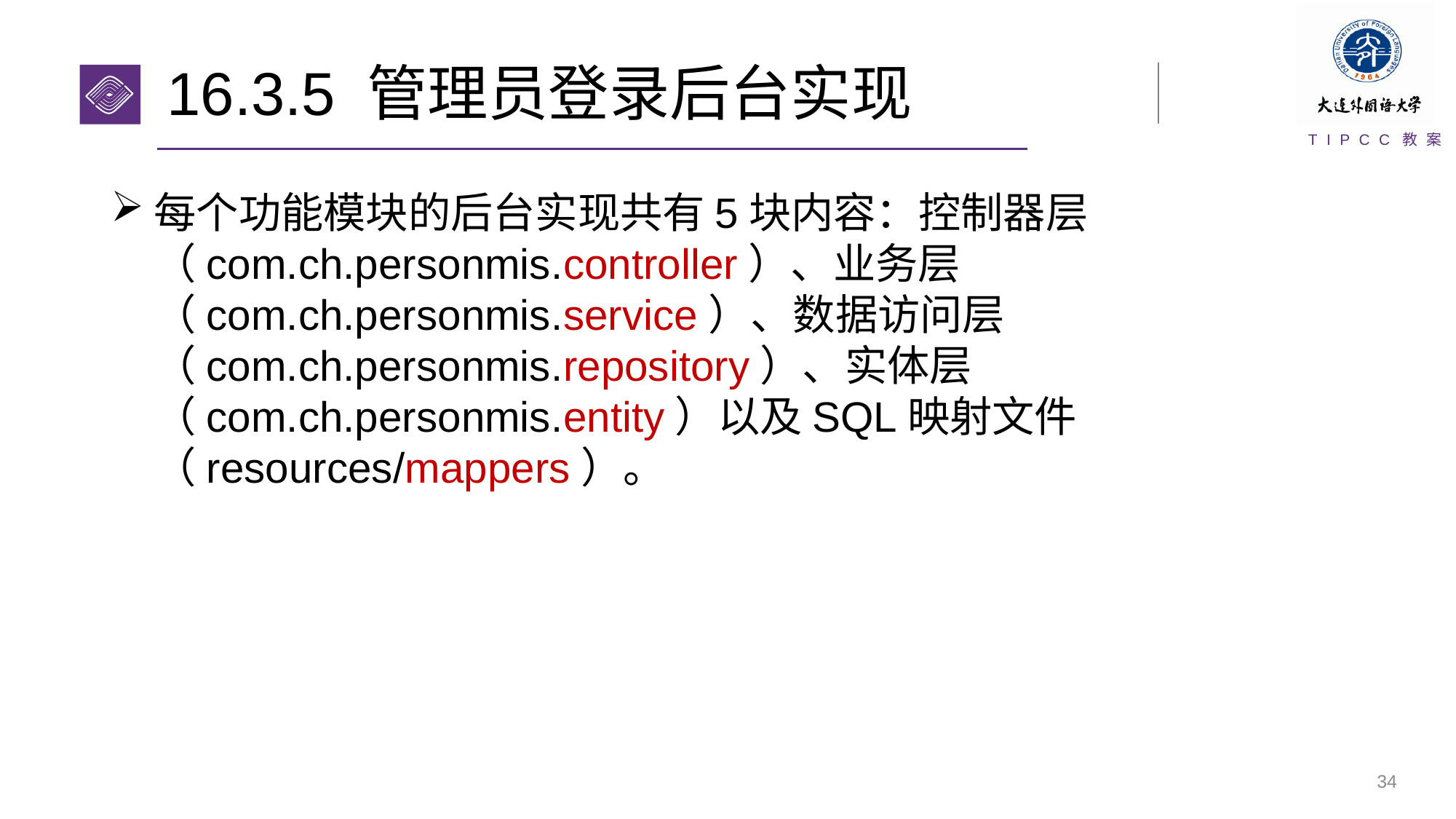

# 16.3.5 管理员登录后台实现
每个功能模块的后台实现共有5块内容：控制器层（com.ch.personmis.controller）、业务层（com.ch.personmis.service）、数据访问层（com.ch.personmis.repository）、实体层（com.ch.personmis.entity）以及SQL映射文件（resources/mappers）。
34